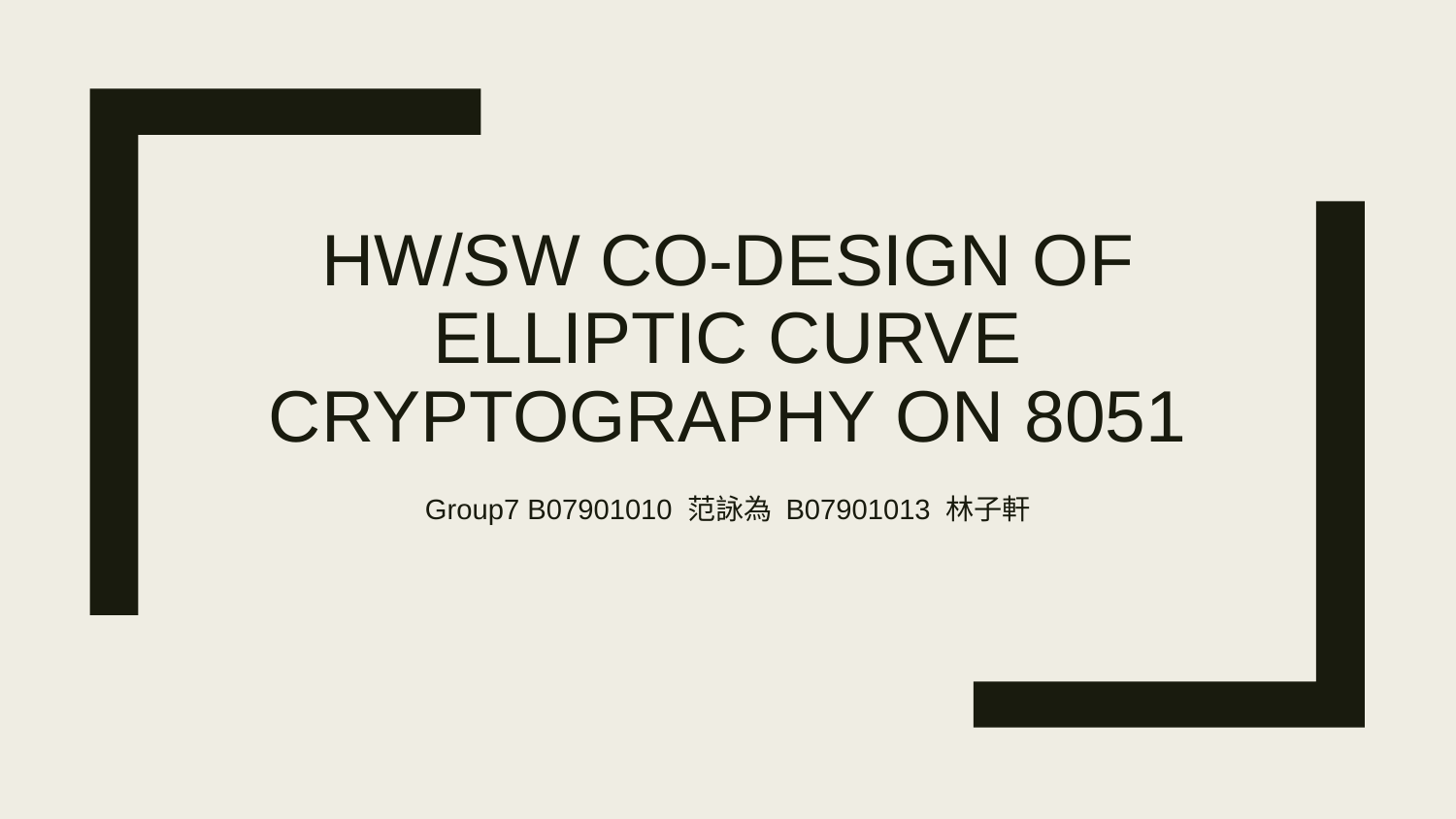

# HW/SW Co-Design of Elliptic Curve Cryptography on 8051
Group7 B07901010 范詠為 B07901013 林子軒